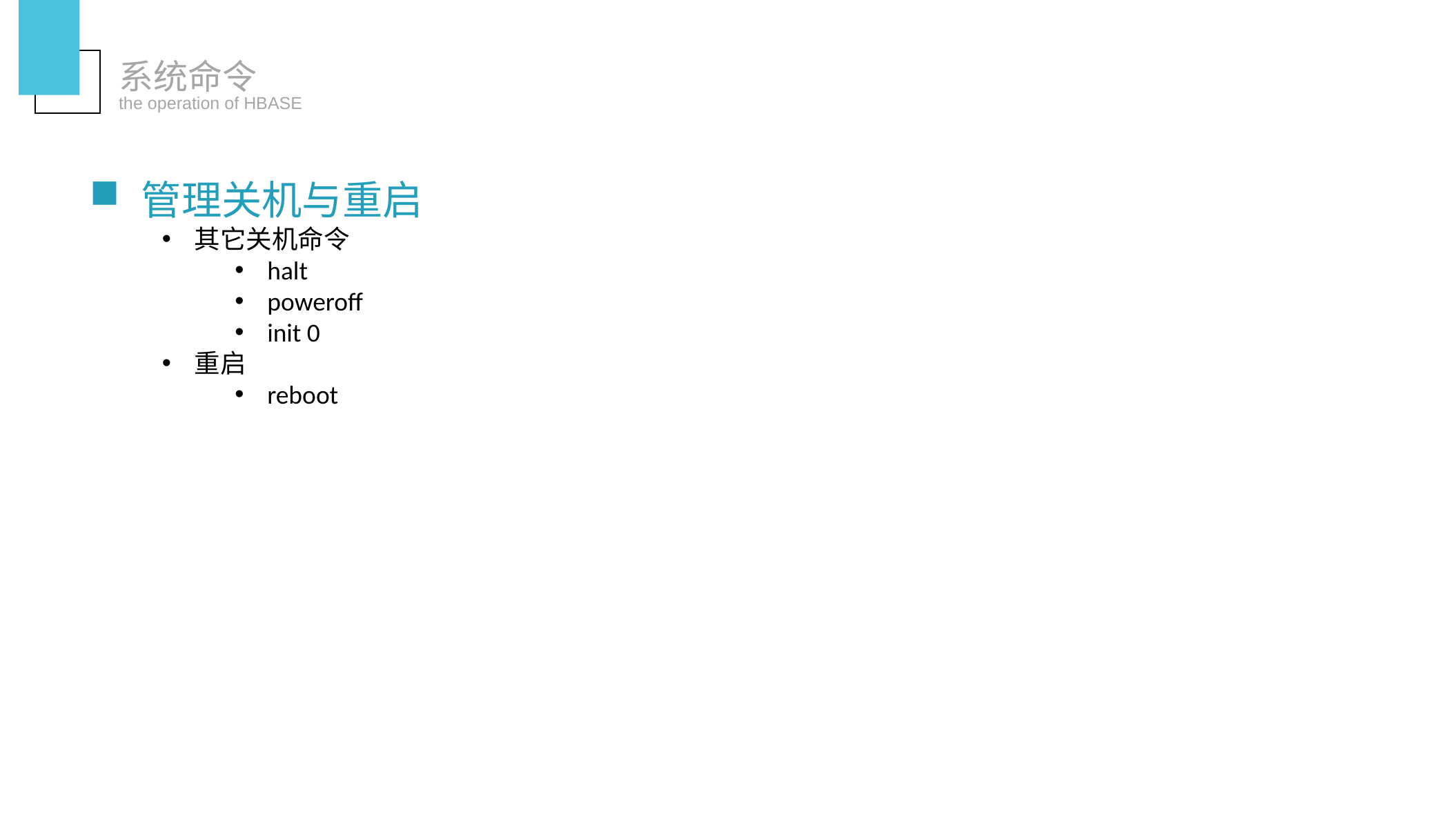

系统命令
the operation of HBASE

管理关机与重启
其它关机命令
halt
poweroff
init 0
重启
reboot